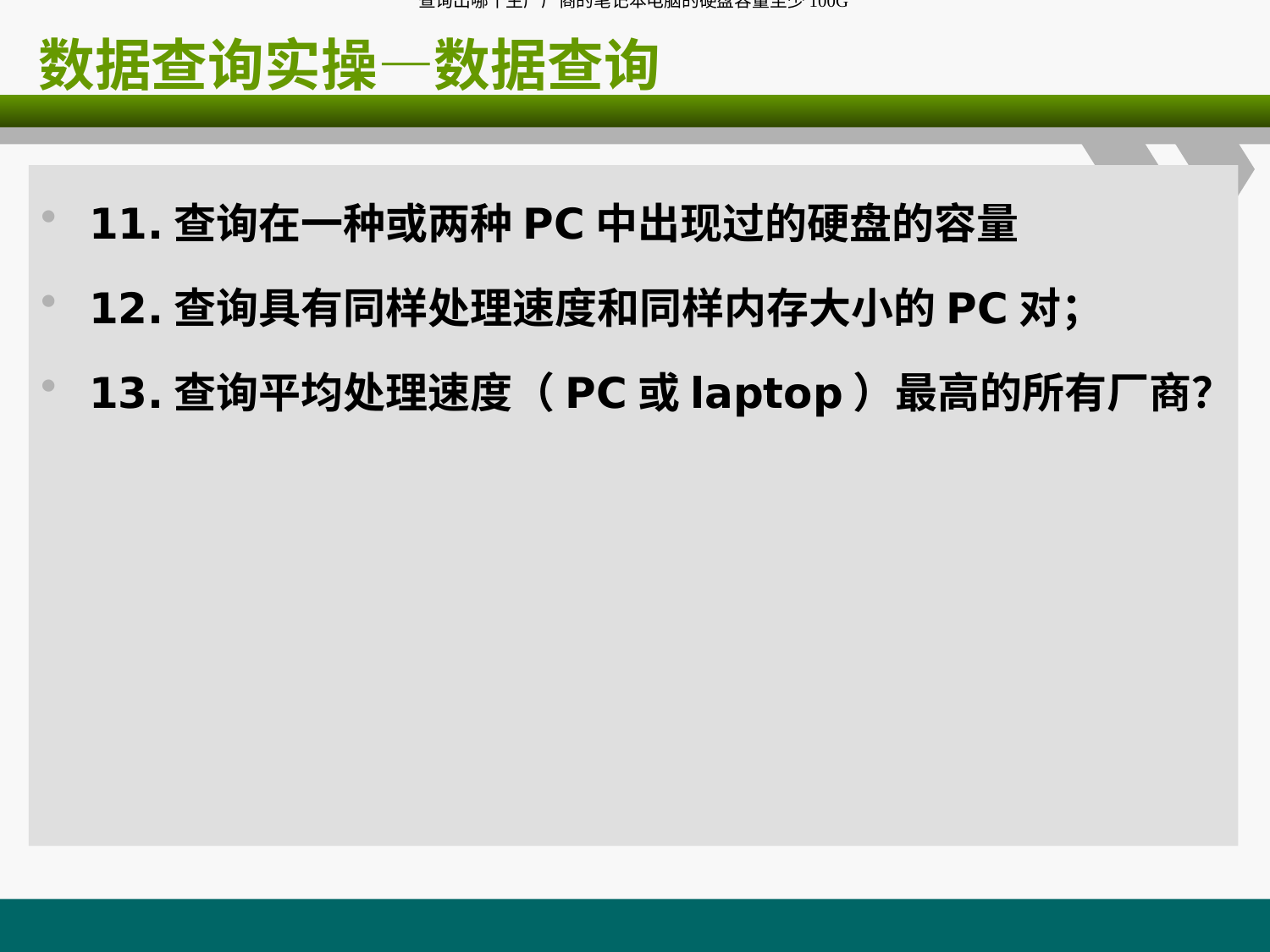

查询出哪个生产厂商的笔记本电脑的硬盘容量至少100G
# 数据查询实操—数据查询
11.查询在一种或两种PC中出现过的硬盘的容量
12.查询具有同样处理速度和同样内存大小的PC对；
13.查询平均处理速度（PC或laptop）最高的所有厂商？